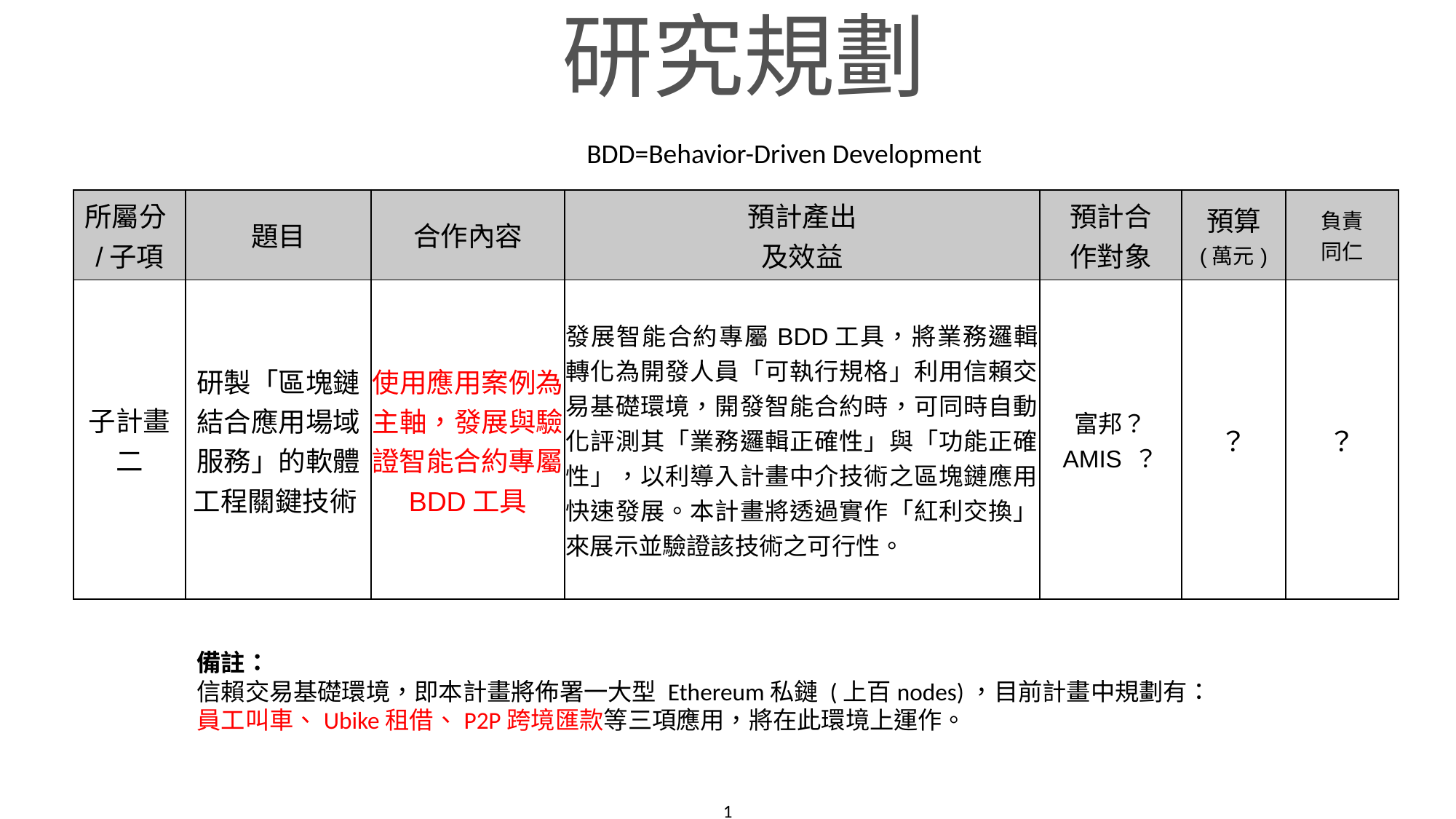

# 研究規劃
BDD=Behavior-Driven Development
| 所屬分/子項 | 題目 | 合作內容 | 預計產出 及效益 | 預計合 作對象 | 預算 (萬元) | 負責 同仁 |
| --- | --- | --- | --- | --- | --- | --- |
| 子計畫二 | 研製「區塊鏈結合應用場域服務」的軟體工程關鍵技術 | 使用應用案例為主軸，發展與驗證智能合約專屬BDD工具 | 發展智能合約專屬BDD工具，將業務邏輯轉化為開發人員「可執行規格」利用信賴交易基礎環境，開發智能合約時，可同時自動化評測其「業務邏輯正確性」與「功能正確性」，以利導入計畫中介技術之區塊鏈應用快速發展。本計畫將透過實作「紅利交換」來展示並驗證該技術之可行性。 | 富邦？ AMIS ？ | ？ | ？ |
備註：
信賴交易基礎環境，即本計畫將佈署一大型 Ethereum私鏈 (上百nodes)，目前計畫中規劃有：員工叫車、Ubike租借、P2P跨境匯款等三項應用，將在此環境上運作。
1